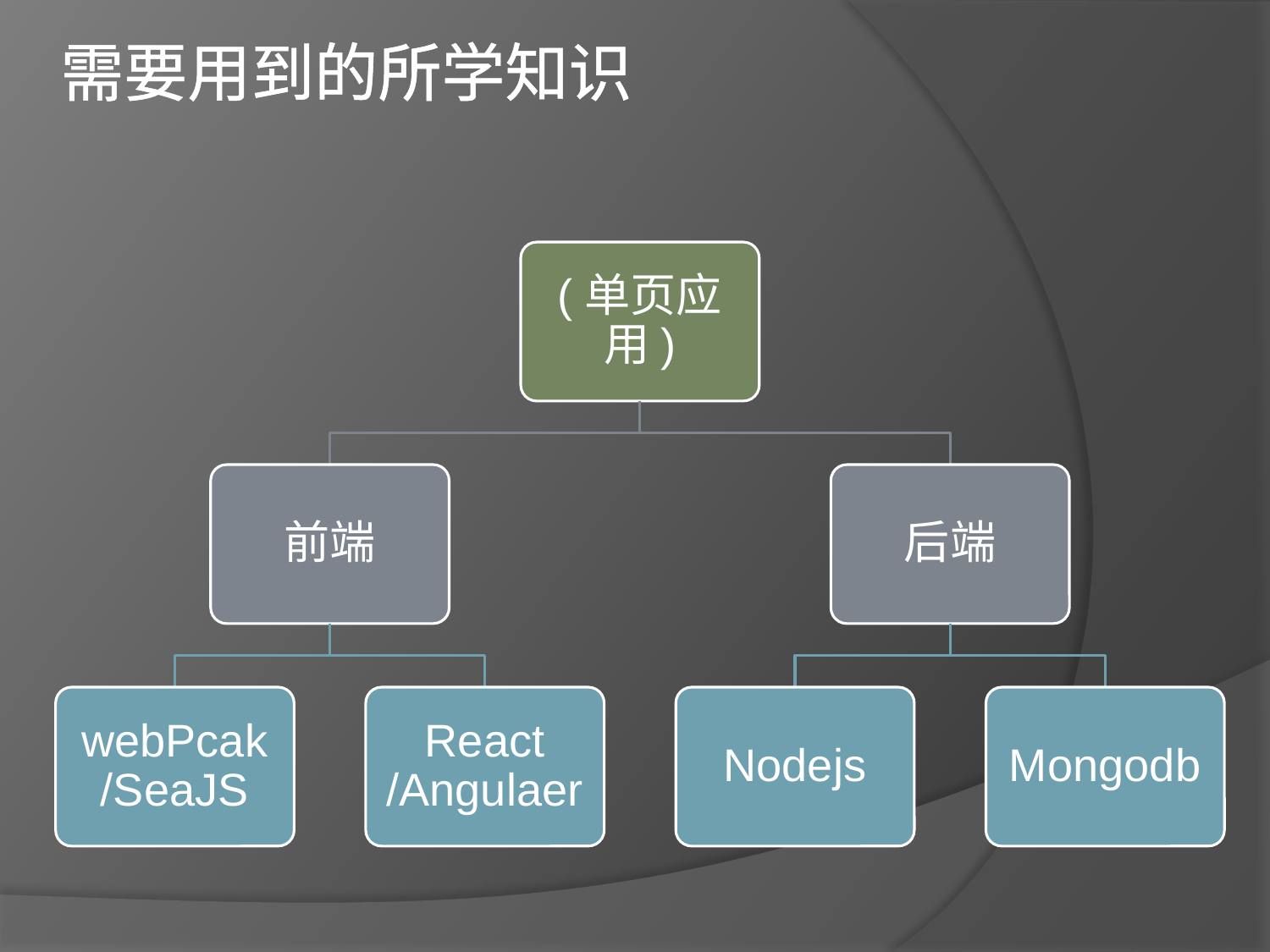

需要用到的所学知识
(单页应用)
前端
webPcak /SeaJS
React /Angulaer
后端
Nodejs
Mongodb